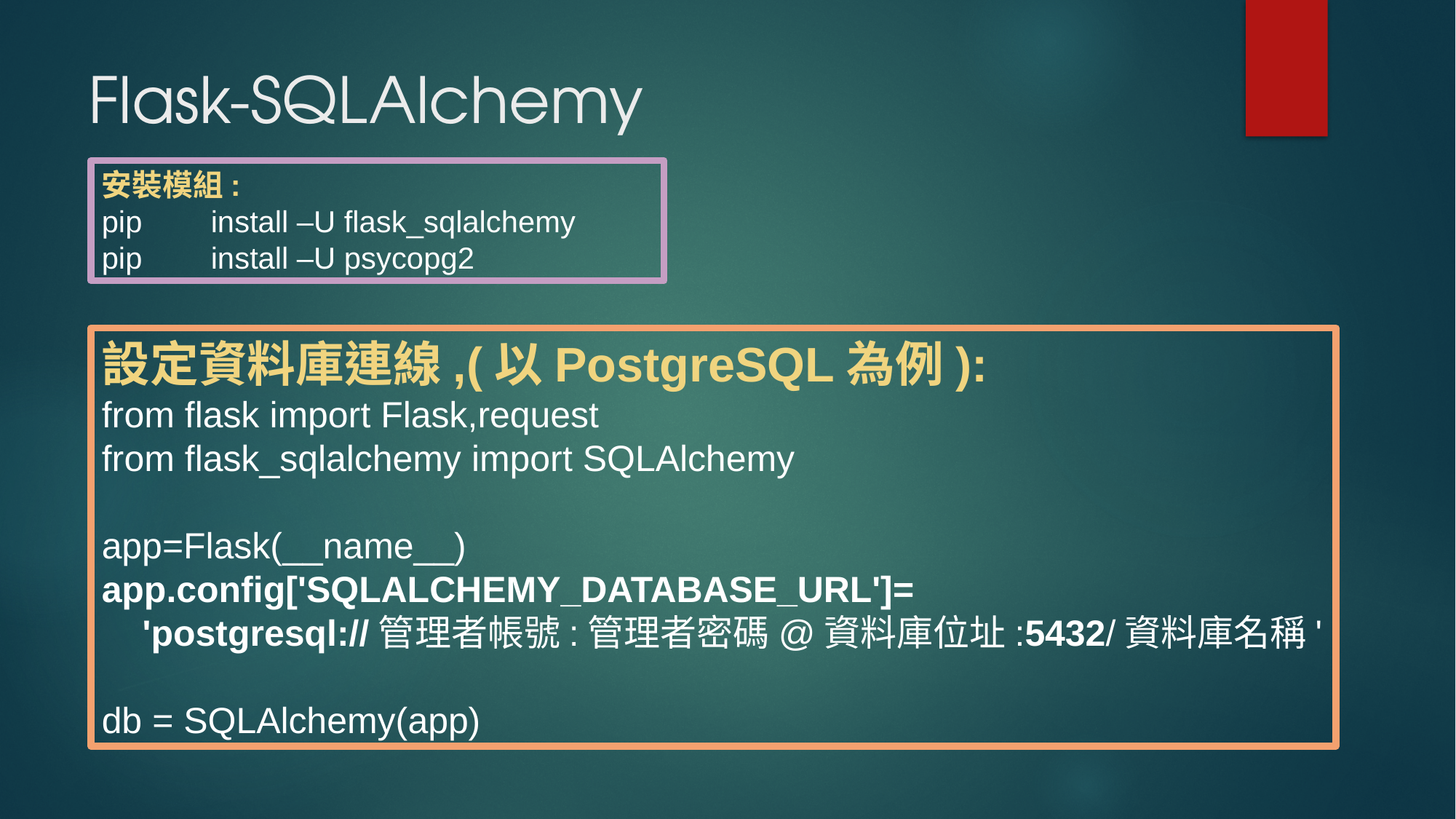

# Flask-SQLAlchemy
安裝模組:
pip	install –U flask_sqlalchemy
pip	install –U psycopg2
設定資料庫連線,(以PostgreSQL為例):
from flask import Flask,request
from flask_sqlalchemy import SQLAlchemy

app=Flask(__name__)
app.config['SQLALCHEMY_DATABASE_URL']=
    'postgresql://管理者帳號:管理者密碼@資料庫位址:5432/資料庫名稱'

db = SQLAlchemy(app)